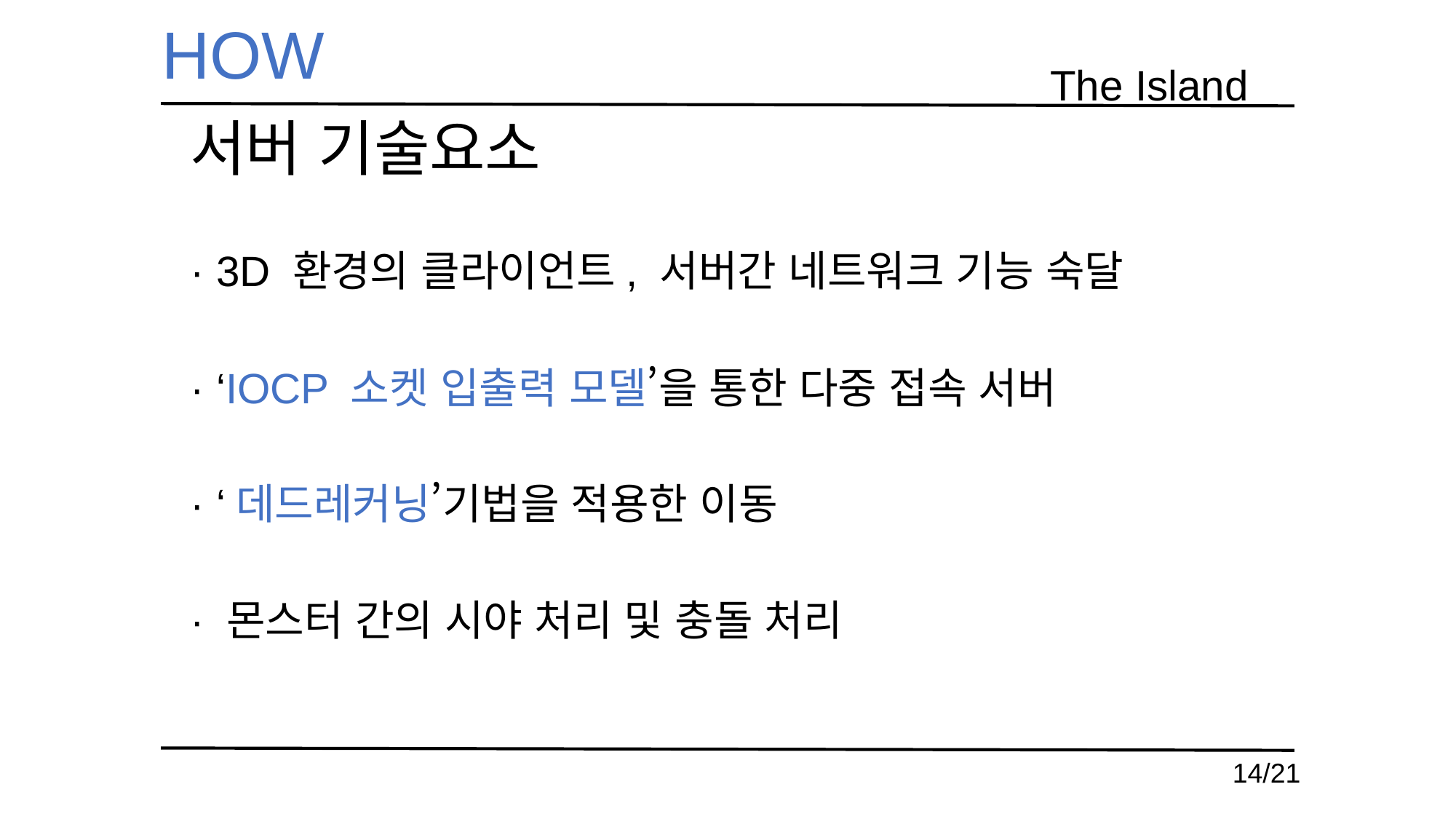

HOW
The Island
서버 기술요소
· 3D 환경의 클라이언트, 서버간 네트워크 기능 숙달
· ‘IOCP 소켓 입출력 모델’을 통한 다중 접속 서버
· ‘데드레커닝’기법을 적용한 이동
· 몬스터 간의 시야 처리 및 충돌 처리
14/21